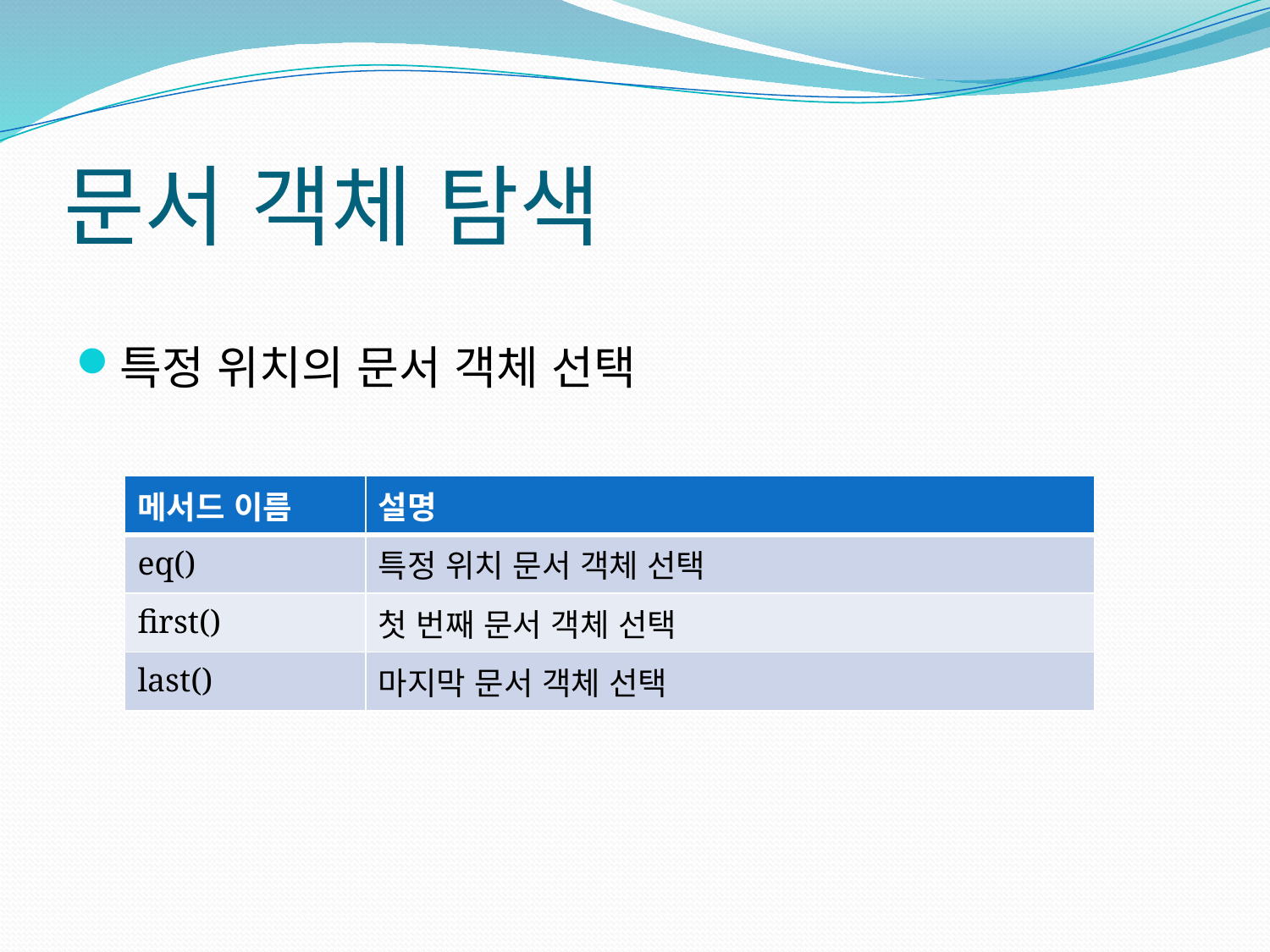

# 문서 객체 탐색

특정 위치의 문서 객체 선택
| 메서드 이름 | 설명 |
| --- | --- |
| eq() | 특정 위치 문서 객체 선택 |
| first() | 첫 번째 문서 객체 선택 |
| last() | 마지막 문서 객체 선택 |